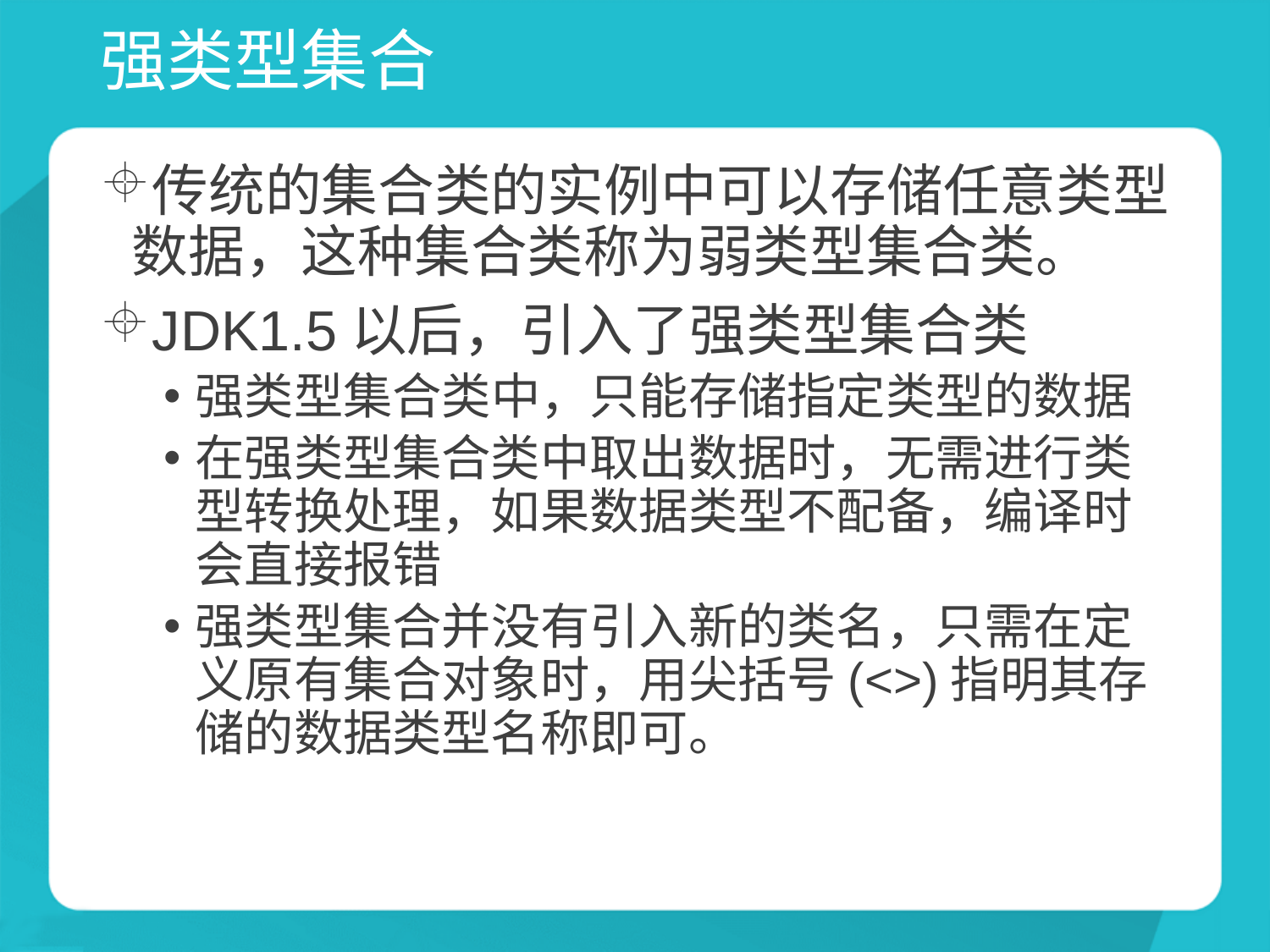

# 强类型集合
传统的集合类的实例中可以存储任意类型数据，这种集合类称为弱类型集合类。
JDK1.5以后，引入了强类型集合类
强类型集合类中，只能存储指定类型的数据
在强类型集合类中取出数据时，无需进行类型转换处理，如果数据类型不配备，编译时会直接报错
强类型集合并没有引入新的类名，只需在定义原有集合对象时，用尖括号(<>)指明其存储的数据类型名称即可。